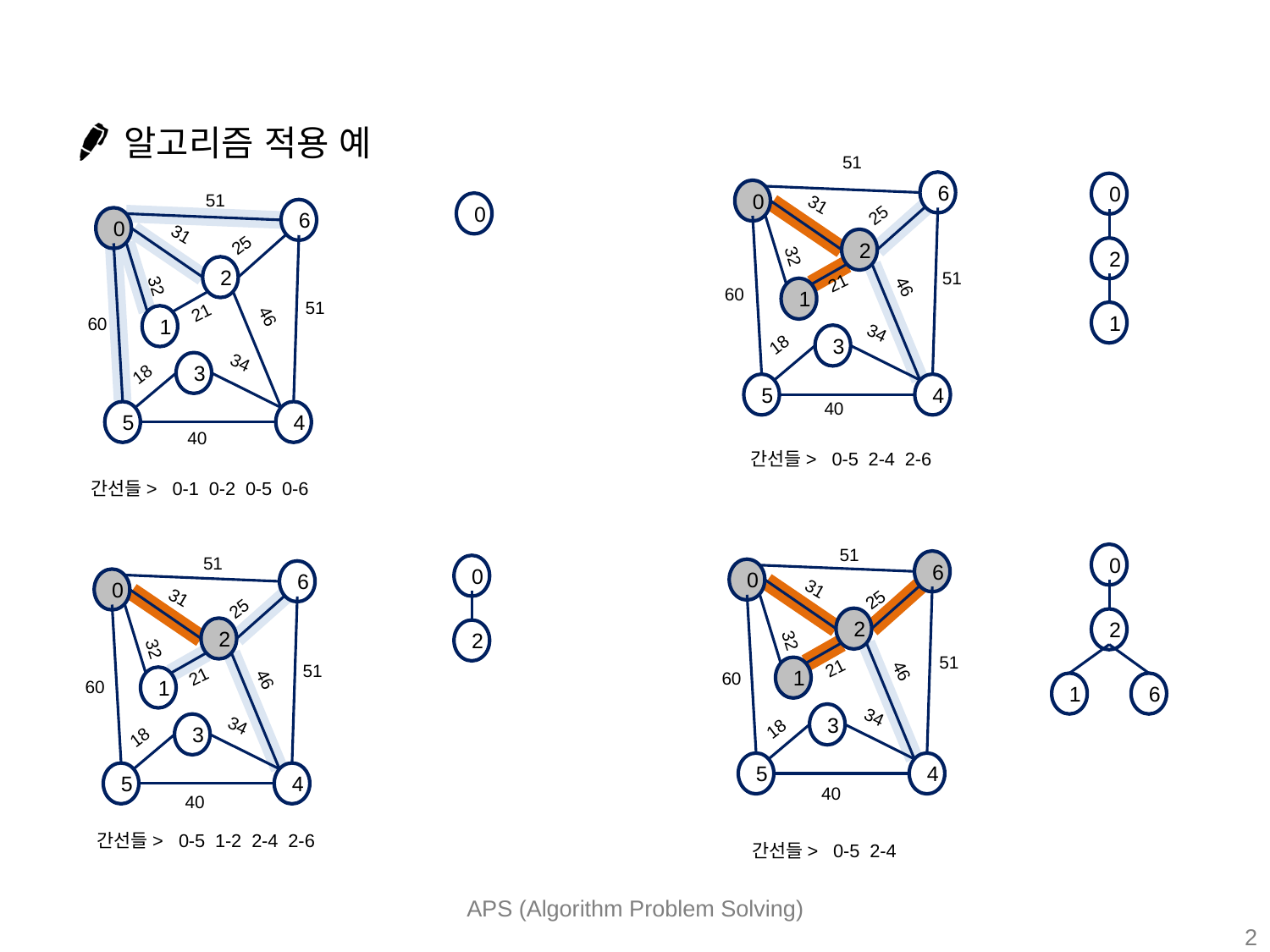

알고리즘 적용 예
51
6
0
0
51
31
0
25
6
0
31
25
2
2
32
2
51
21
32
46
60
1
51
21
46
1
1
60
34
3
18
34
3
18
5
4
40
5
4
40
간선들>   0-5  2-4  2-6
간선들>   0-1  0-2  0-5  0-6
51
0
51
6
0
0
6
0
31
31
25
25
2
2
2
2
32
32
51
21
51
46
1
21
60
46
1
60
1
6
34
3
34
18
3
18
5
4
5
4
40
40
간선들>   0-5  1-2  2-4  2-6
간선들>   0-5  2-4
APS (Algorithm Problem Solving)
2